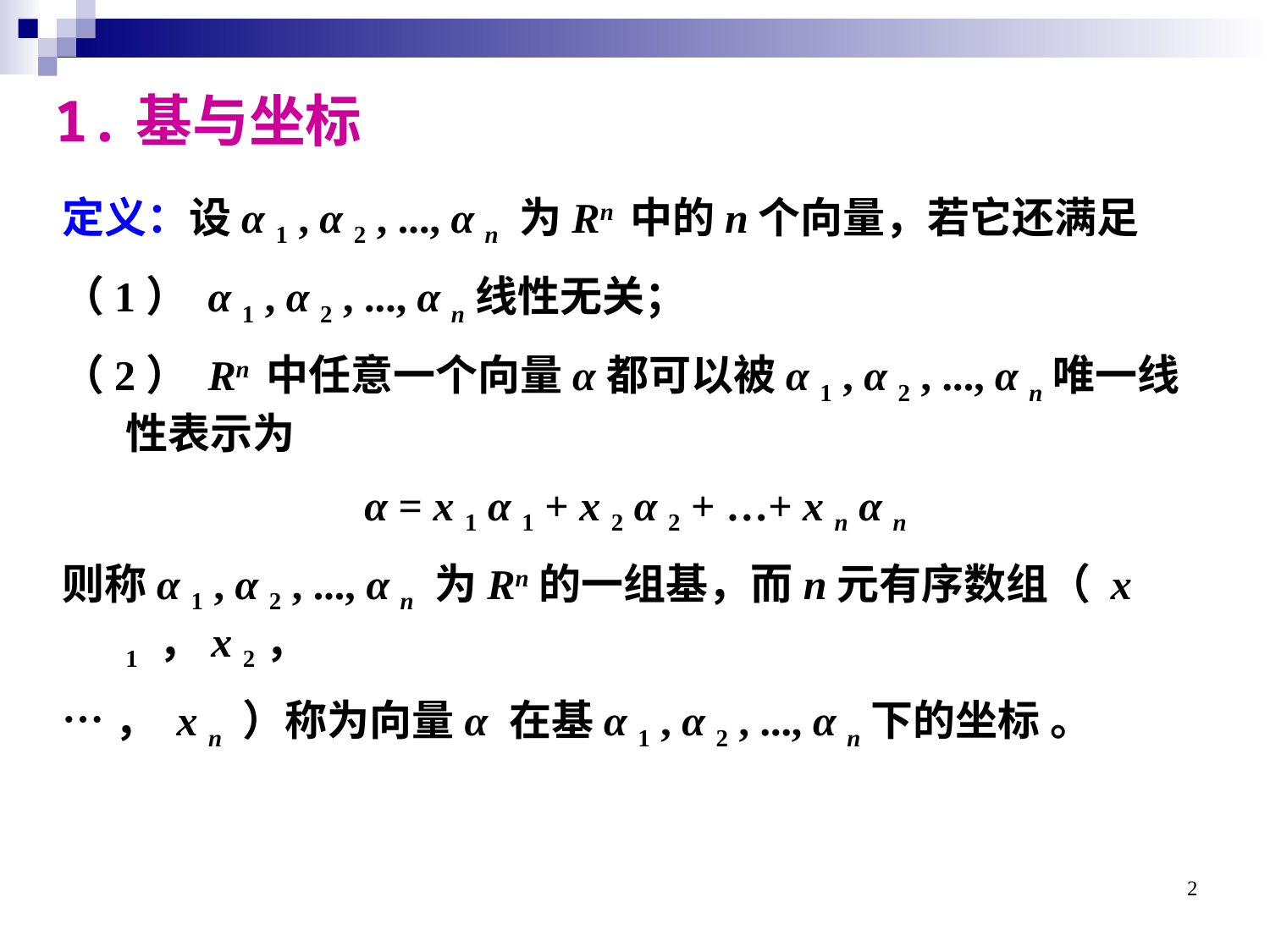

1.基与坐标
定义：设α 1 , α 2 , ..., α n 为Rn 中的n个向量，若它还满足
（1） α 1 , α 2 , ..., α n线性无关；
（2） Rn 中任意一个向量α都可以被α 1 , α 2 , ..., α n唯一线性表示为
α = x 1 α 1 + x 2 α 2 + …+ x n α n
则称α 1 , α 2 , ..., α n 为Rn的一组基，而n元有序数组（ x 1 ，x 2，
…， x n ）称为向量α 在基α 1 , α 2 , ..., α n下的坐标 。
2